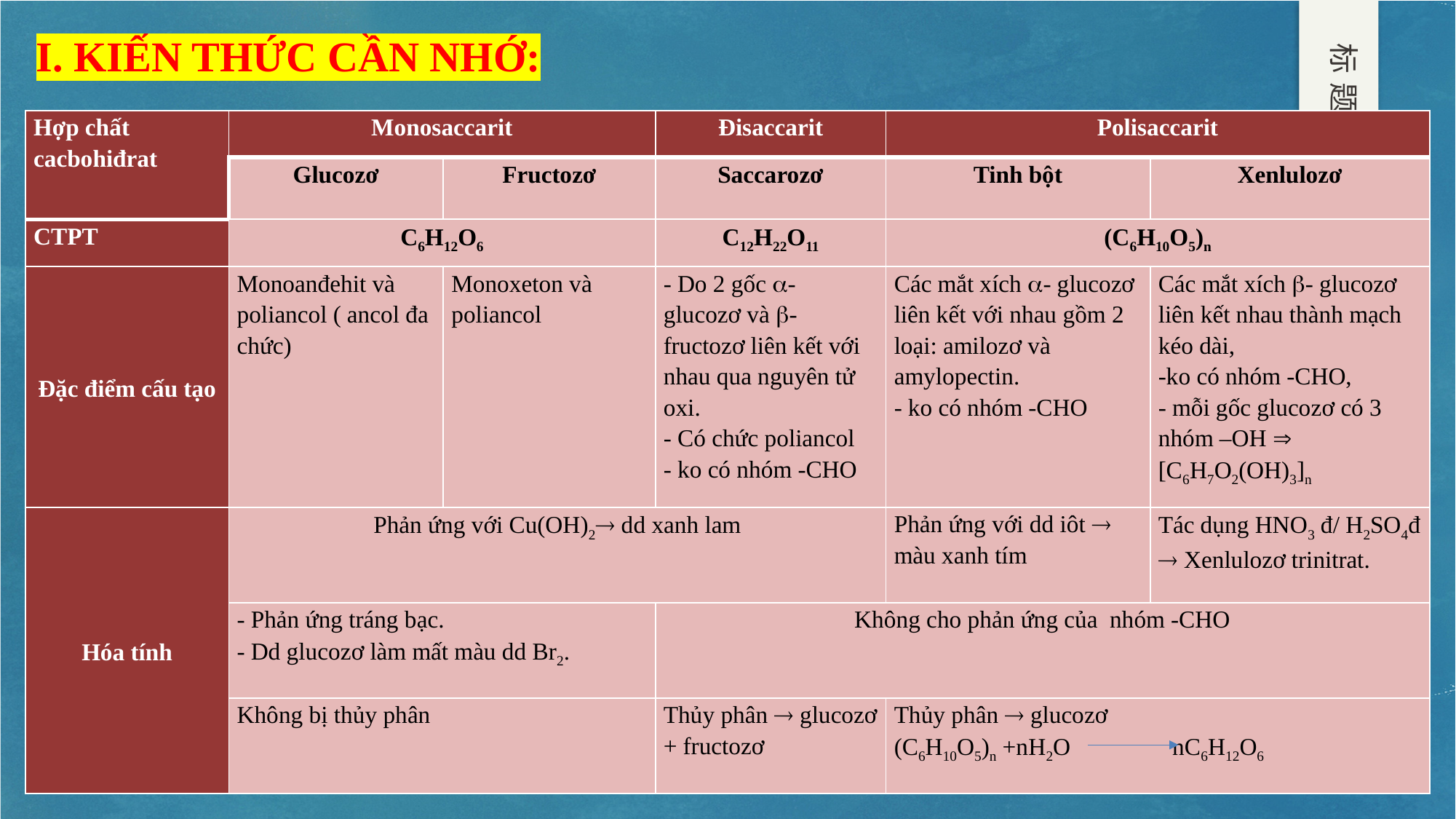

标题文字
I. KIẾN THỨC CẦN NHỚ:
| Hợp chất cacbohiđrat | Monosaccarit |  | Đisaccarit | Polisaccarit |  |
| --- | --- | --- | --- | --- | --- |
|  | Glucozơ | Fructozơ | Saccarozơ | Tinh bột | Xenlulozơ |
| CTPT | C6H12O6 |  | C12H22O11 | (C6H10O5)n |  |
| Đặc điểm cấu tạo | Monoanđehit và poliancol ( ancol đa chức) | Monoxeton và poliancol | - Do 2 gốc α- glucozơ và β-fructozơ liên kết với nhau qua nguyên tử oxi. - Có chức poliancol - ko có nhóm -CHO | Các mắt xích α- glucozơ liên kết với nhau gồm 2 loại: amilozơ và amylopectin. - ko có nhóm -CHO | Các mắt xích β- glucozơ liên kết nhau thành mạch kéo dài, -ko có nhóm -CHO, - mỗi gốc glucozơ có 3 nhóm –OH ⇒ [C6H7O2(OH)3]n |
| Hóa tính | Phản ứng với Cu(OH)2→ dd xanh lam |  |  | Phản ứng với dd iôt → màu xanh tím | Tác dụng HNO3 đ/ H2SO4đ → Xenlulozơ trinitrat. |
|  | - Phản ứng tráng bạc. - Dd glucozơ làm mất màu dd Br2. |  | Không cho phản ứng của nhóm -CHO |  |  |
|  | Không bị thủy phân |  | Thủy phân → glucozơ + fructozơ | Thủy phân → glucozơ (C6H10O5)n +nH2O nC6H12O6 |  |